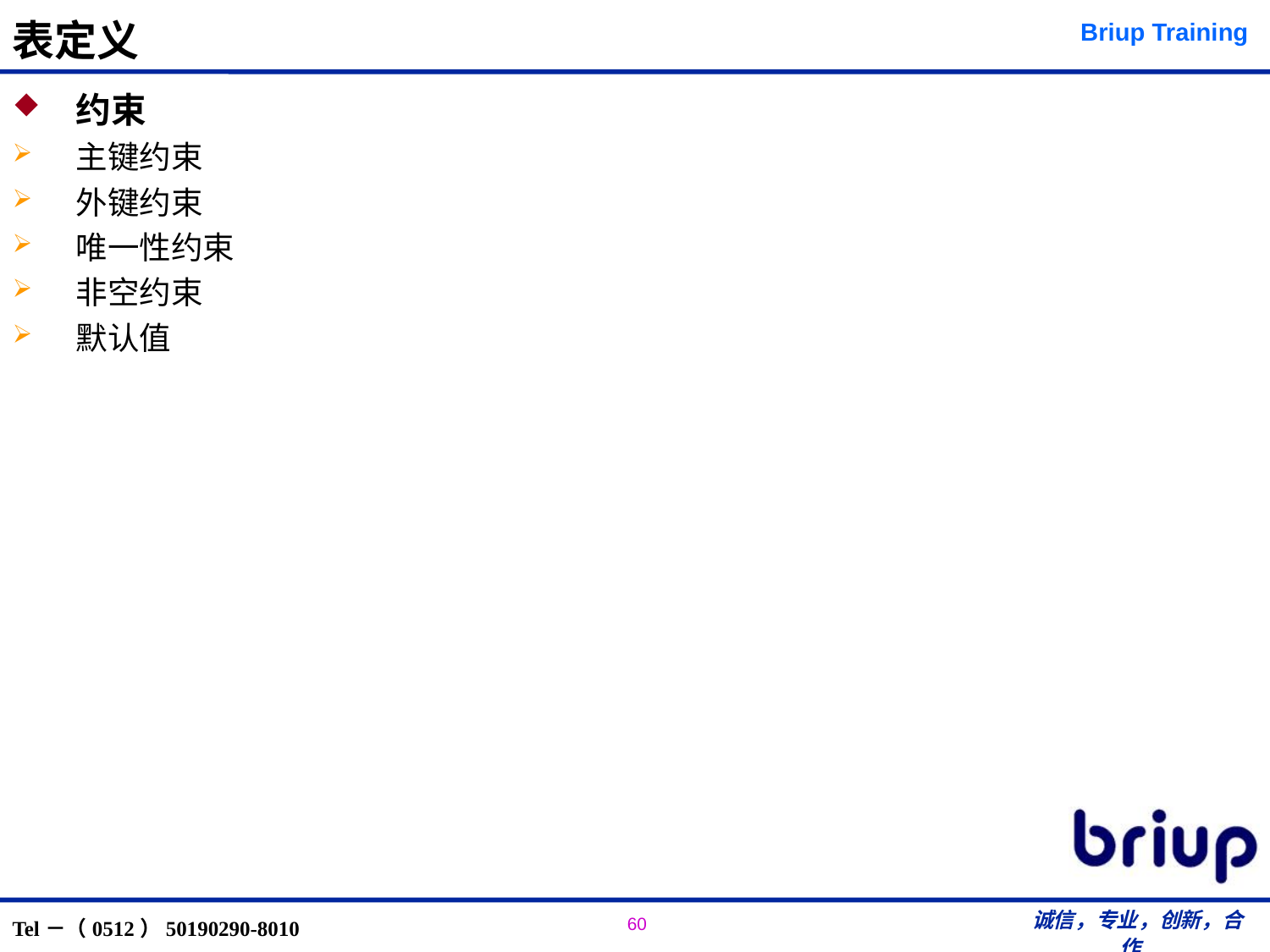

# 表定义
约束
主键约束
外键约束
唯一性约束
非空约束
默认值